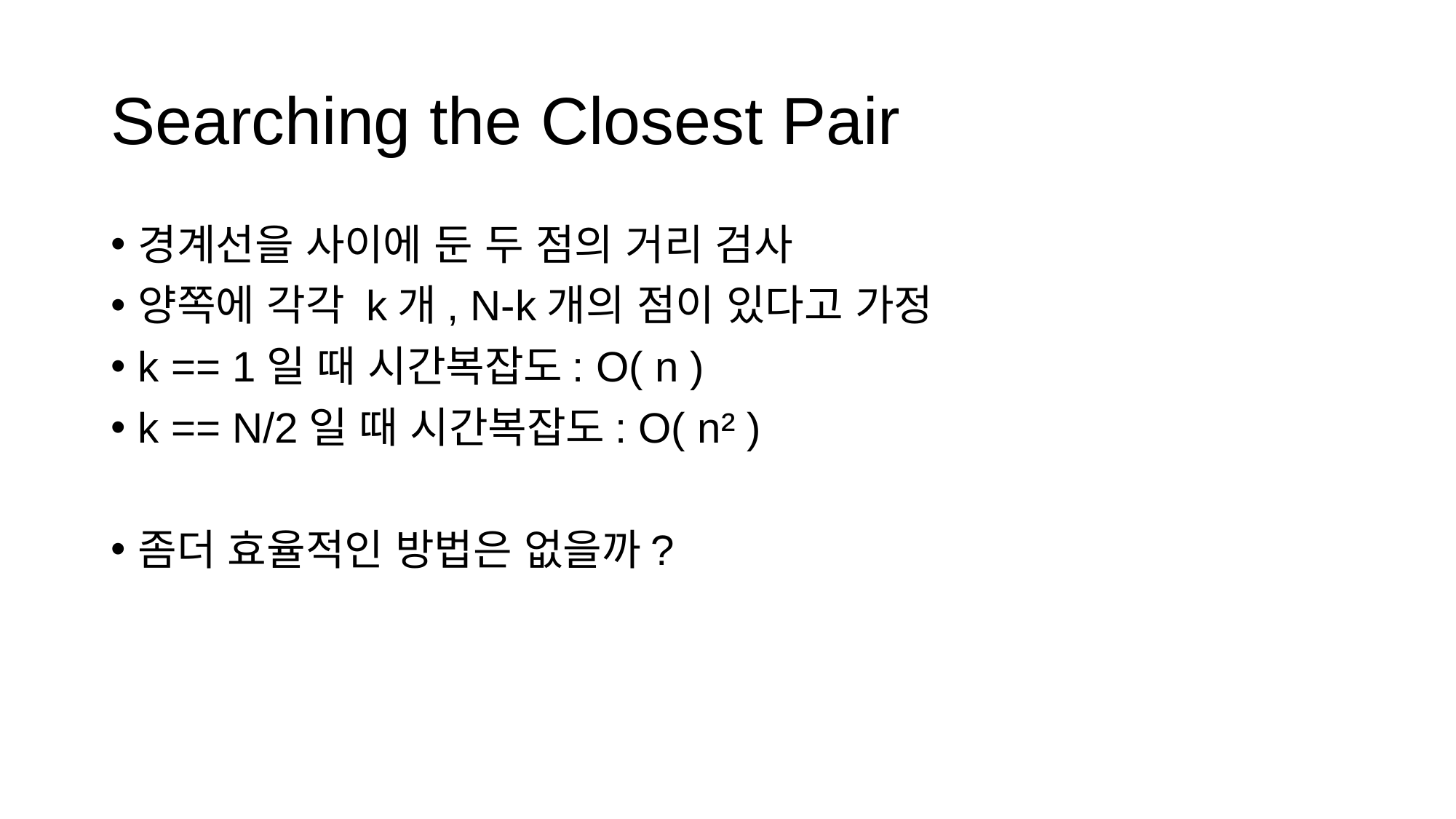

Searching the Closest Pair
경계선을 사이에 둔 두 점의 거리 검사
양쪽에 각각 k개, N-k개의 점이 있다고 가정
k == 1일 때 시간복잡도: O( n )
k == N/2일 때 시간복잡도: O( n² )

좀더 효율적인 방법은 없을까?